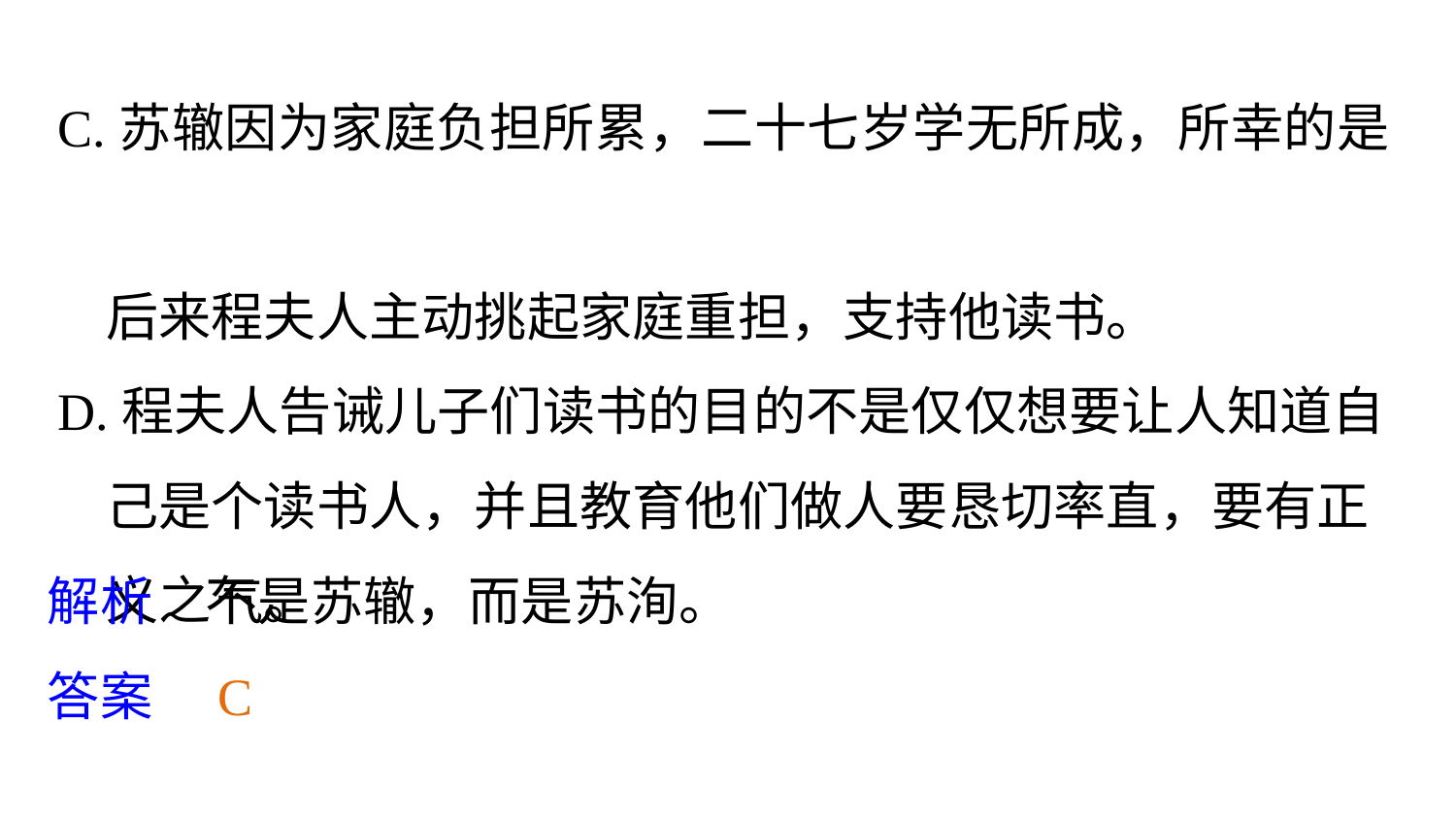

C.苏辙因为家庭负担所累，二十七岁学无所成，所幸的是
   后来程夫人主动挑起家庭重担，支持他读书。
D.程夫人告诫儿子们读书的目的不是仅仅想要让人知道自
   己是个读书人，并且教育他们做人要恳切率直，要有正
   义之气。
解析　不是苏辙，而是苏洵。
答案　C